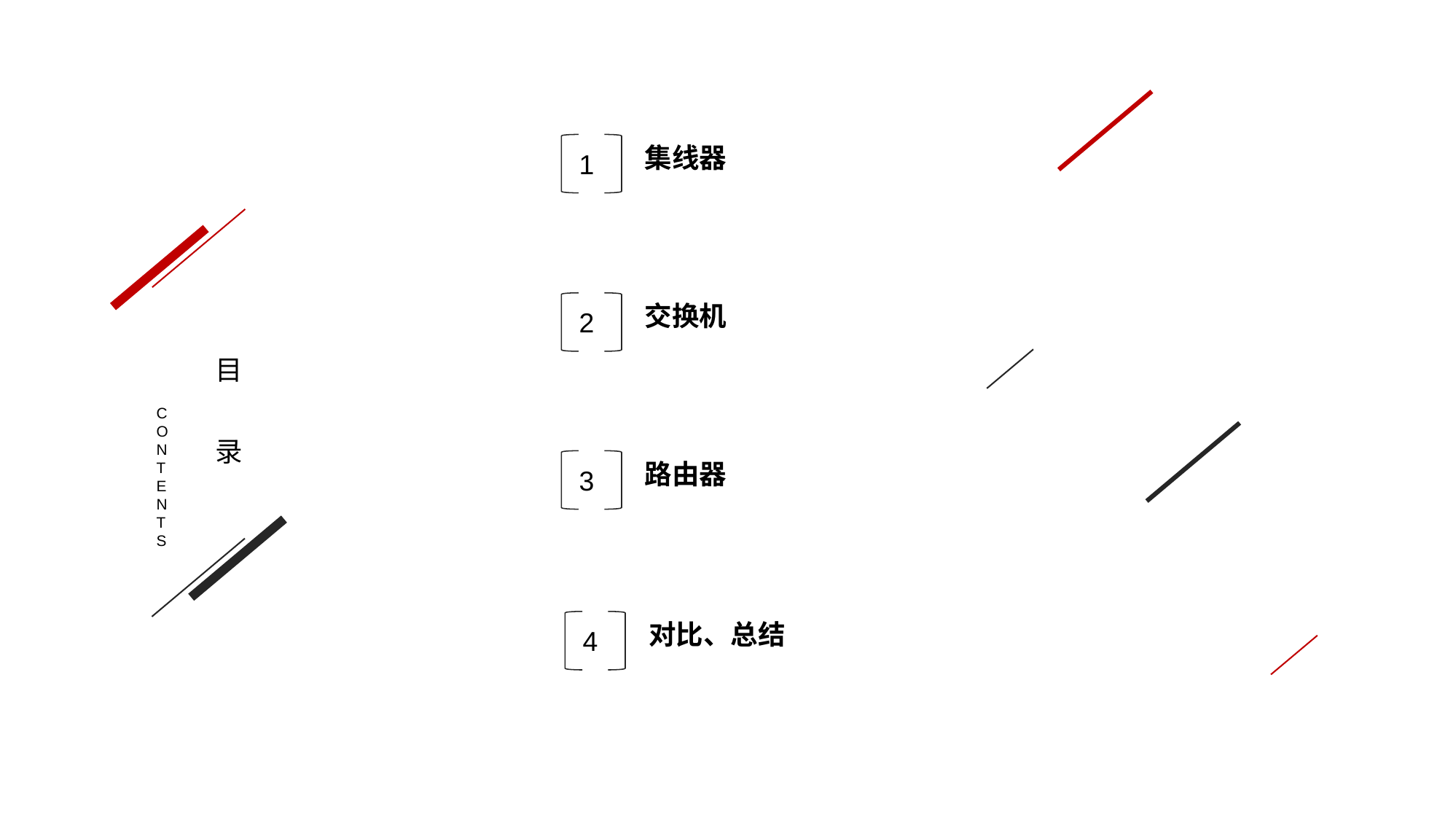

集线器
1

交换机
2

目
录

CONTENTS

路由器
3

对比、总结
4